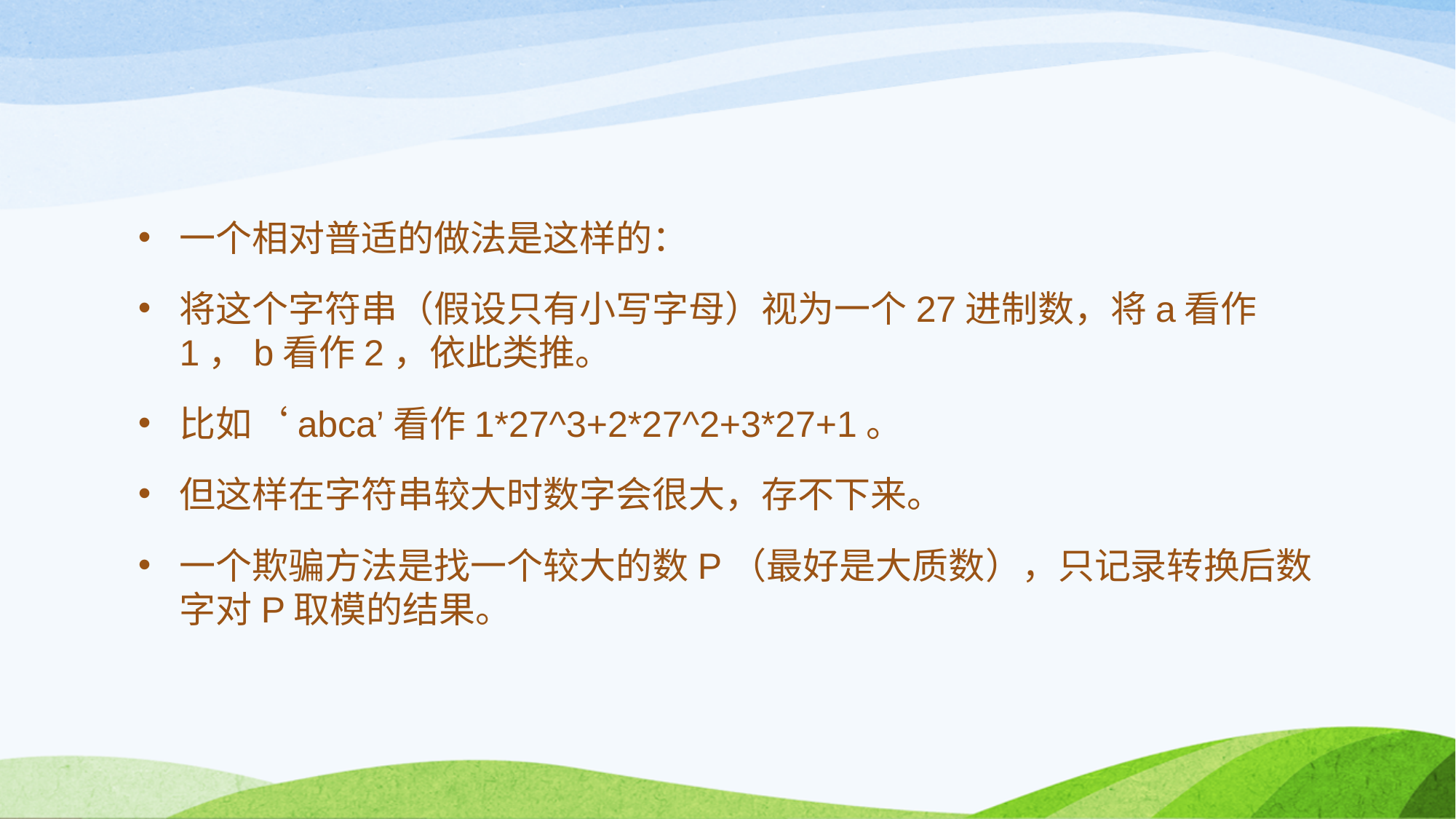

#
一个相对普适的做法是这样的：
将这个字符串（假设只有小写字母）视为一个27进制数，将a看作1，b看作2，依此类推。
比如‘abca’看作1*27^3+2*27^2+3*27+1。
但这样在字符串较大时数字会很大，存不下来。
一个欺骗方法是找一个较大的数P（最好是大质数），只记录转换后数字对P取模的结果。